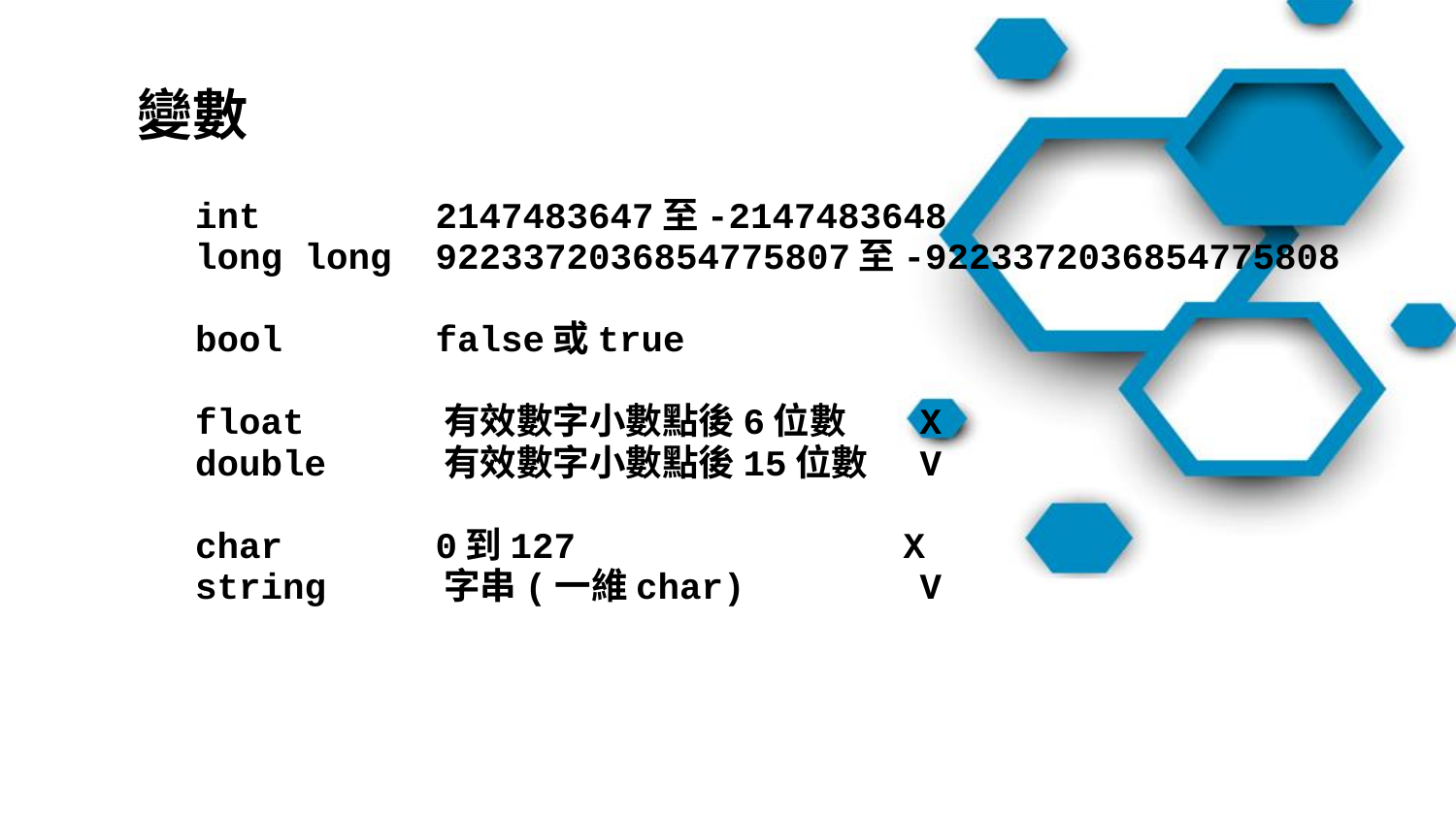

# 變數
      int        2147483647至-2147483648
      long long  9223372036854775807至-9223372036854775808

      bool       false或true

      float      有效數字小數點後6位數   X
      double     有效數字小數點後15位數  V

      char       0到127               X
      string     字串(一維char)        V